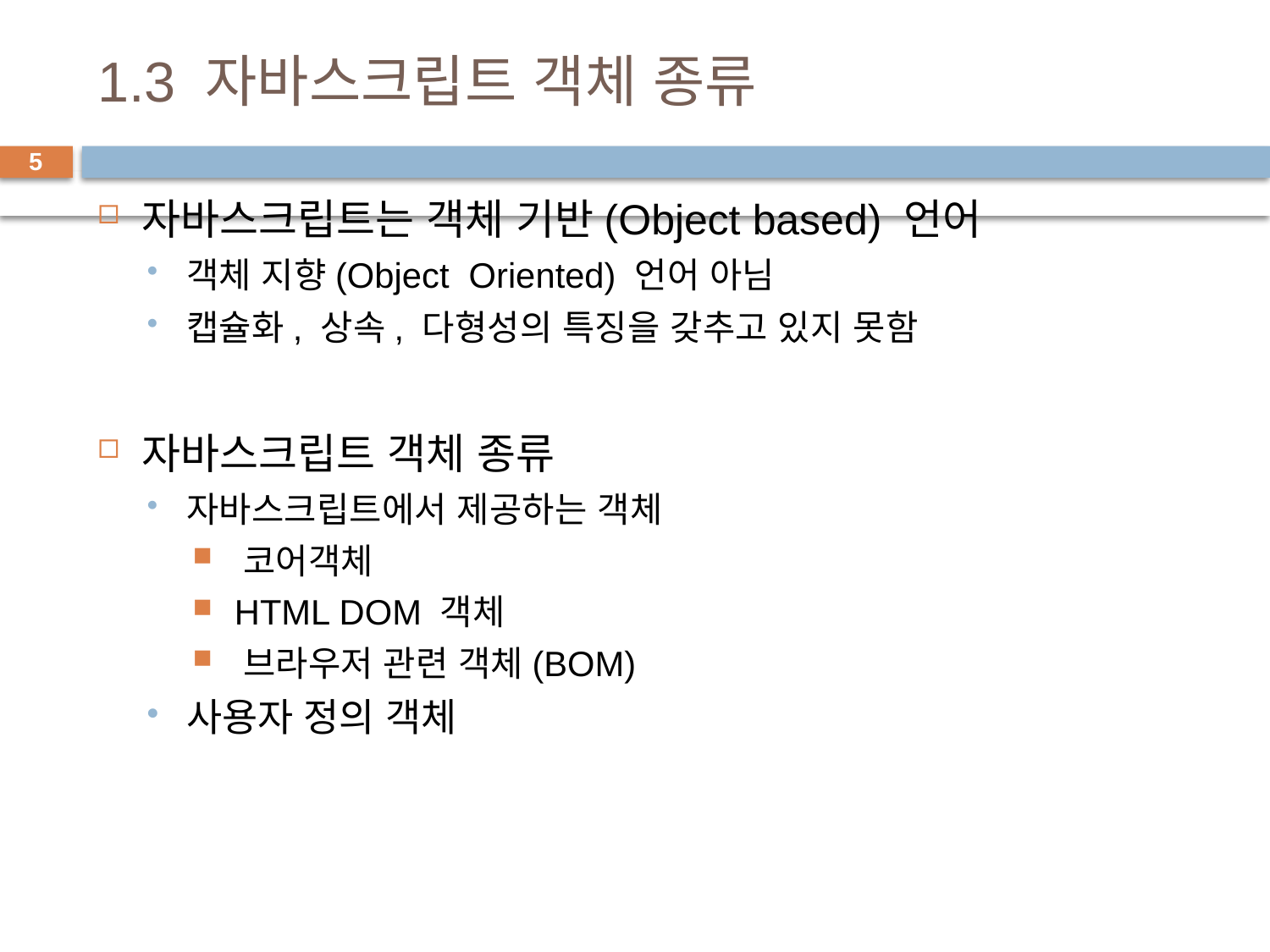

# 1.3 자바스크립트 객체 종류
5
자바스크립트는 객체 기반(Object based) 언어
객체 지향(Object  Oriented) 언어 아님
캡슐화, 상속, 다형성의 특징을 갖추고 있지 못함

자바스크립트 객체 종류
자바스크립트에서 제공하는 객체
 코어객체
 HTML DOM 객체
 브라우저 관련 객체(BOM)
사용자 정의 객체